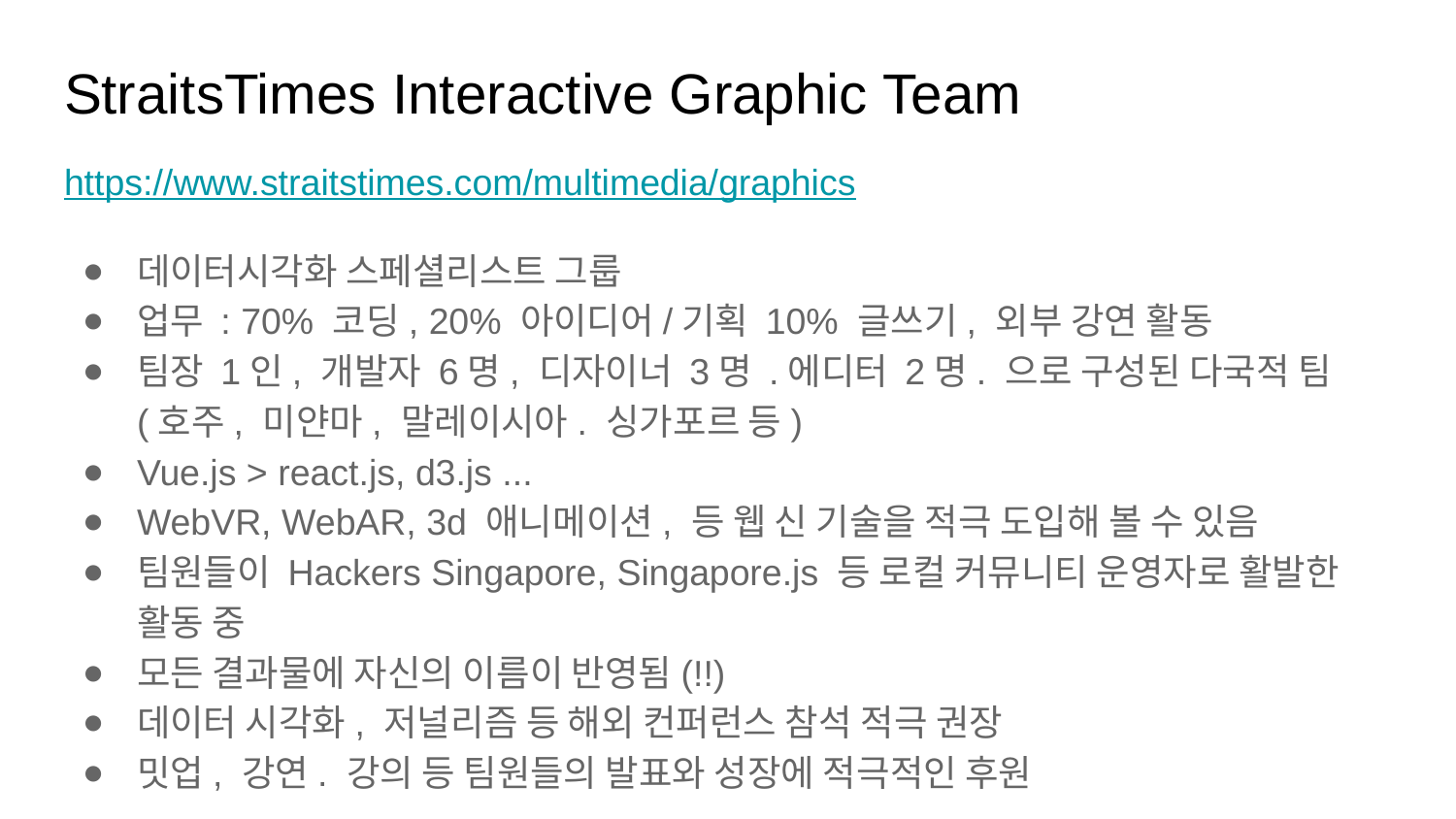

# StraitsTimes Interactive Graphic Team
https://www.straitstimes.com/multimedia/graphics

데이터시각화 스페셜리스트 그룹
업무 : 70% 코딩, 20% 아이디어/기획 10% 글쓰기, 외부 강연 활동
팀장 1인, 개발자 6명, 디자이너 3명 .에디터 2명. 으로 구성된 다국적 팀 (호주, 미얀마, 말레이시아. 싱가포르 등)
Vue.js > react.js, d3.js ...
WebVR, WebAR, 3d 애니메이션, 등 웹 신 기술을 적극 도입해 볼 수 있음
팀원들이 Hackers Singapore, Singapore.js 등 로컬 커뮤니티 운영자로 활발한 활동 중
모든 결과물에 자신의 이름이 반영됨(!!)
데이터 시각화, 저널리즘 등 해외 컨퍼런스 참석 적극 권장
밋업, 강연. 강의 등 팀원들의 발표와 성장에 적극적인 후원